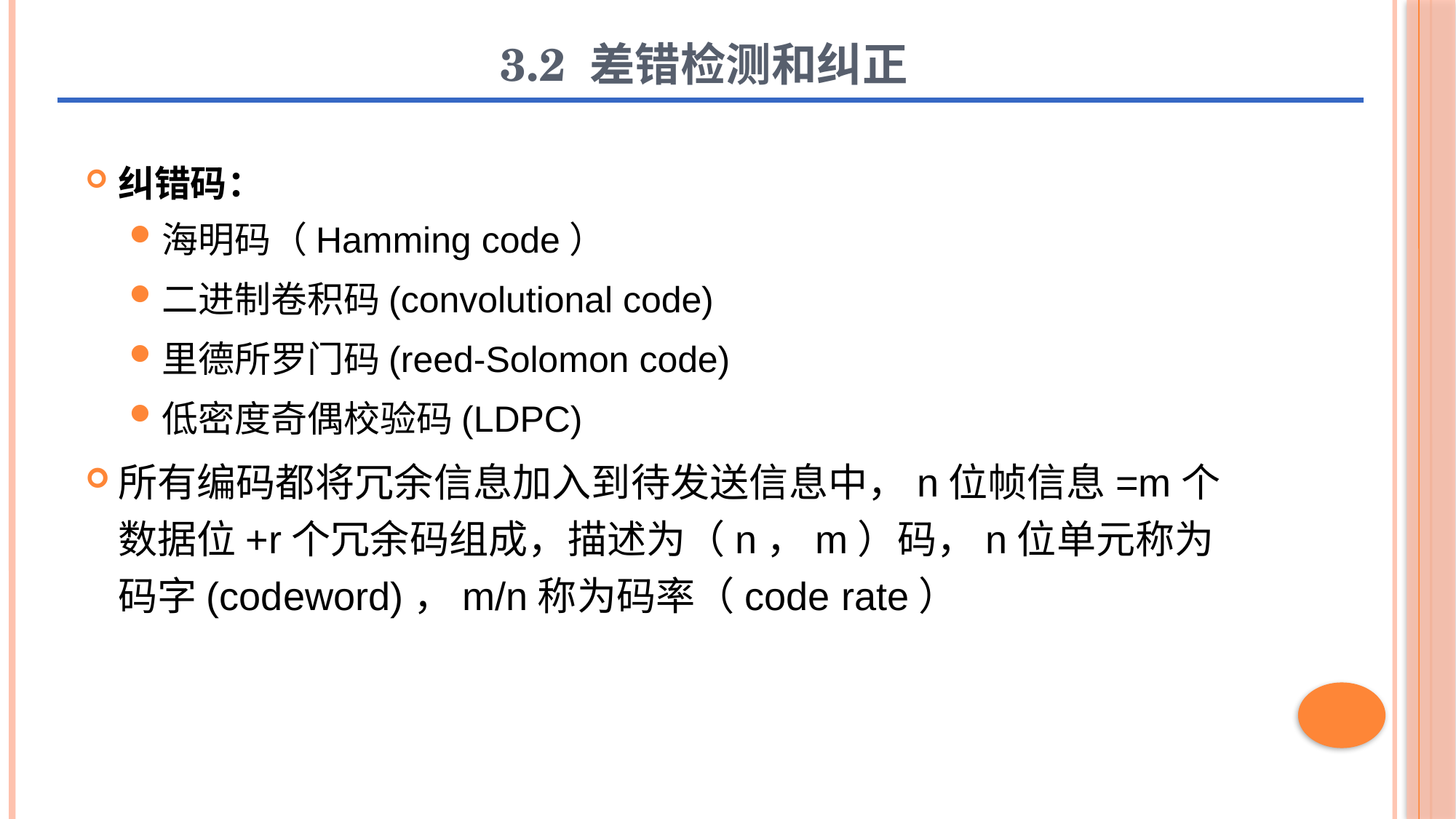

# 3.2 差错检测和纠正
纠错码：
海明码（Hamming code）
二进制卷积码(convolutional code)
里德所罗门码(reed-Solomon code)
低密度奇偶校验码(LDPC)
所有编码都将冗余信息加入到待发送信息中，n位帧信息=m个数据位+r个冗余码组成，描述为（n，m）码，n位单元称为码字(codeword)，m/n称为码率（code rate）